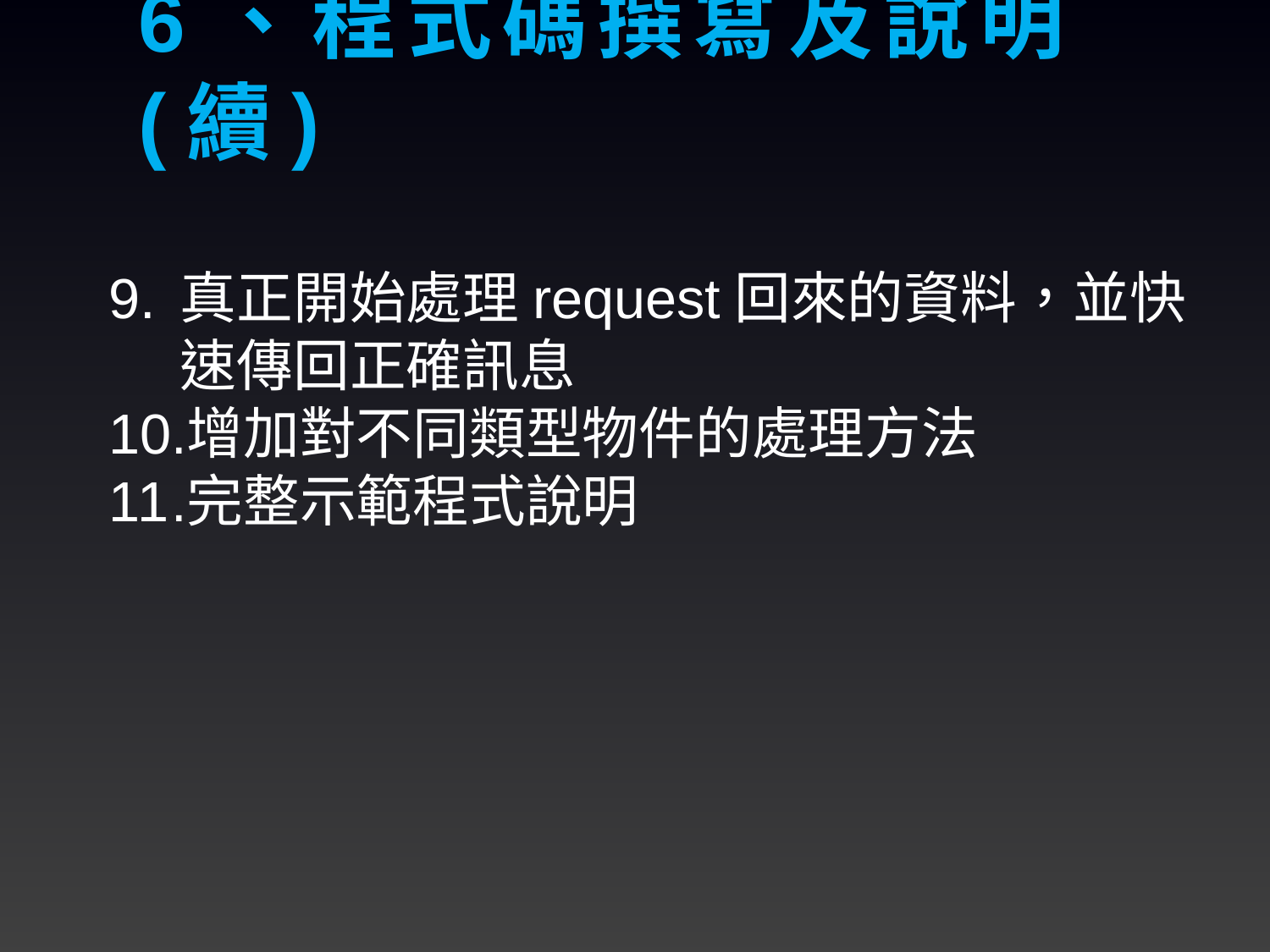

6、程式碼撰寫及說明(續)
真正開始處理request回來的資料，並快速傳回正確訊息
增加對不同類型物件的處理方法
完整示範程式說明